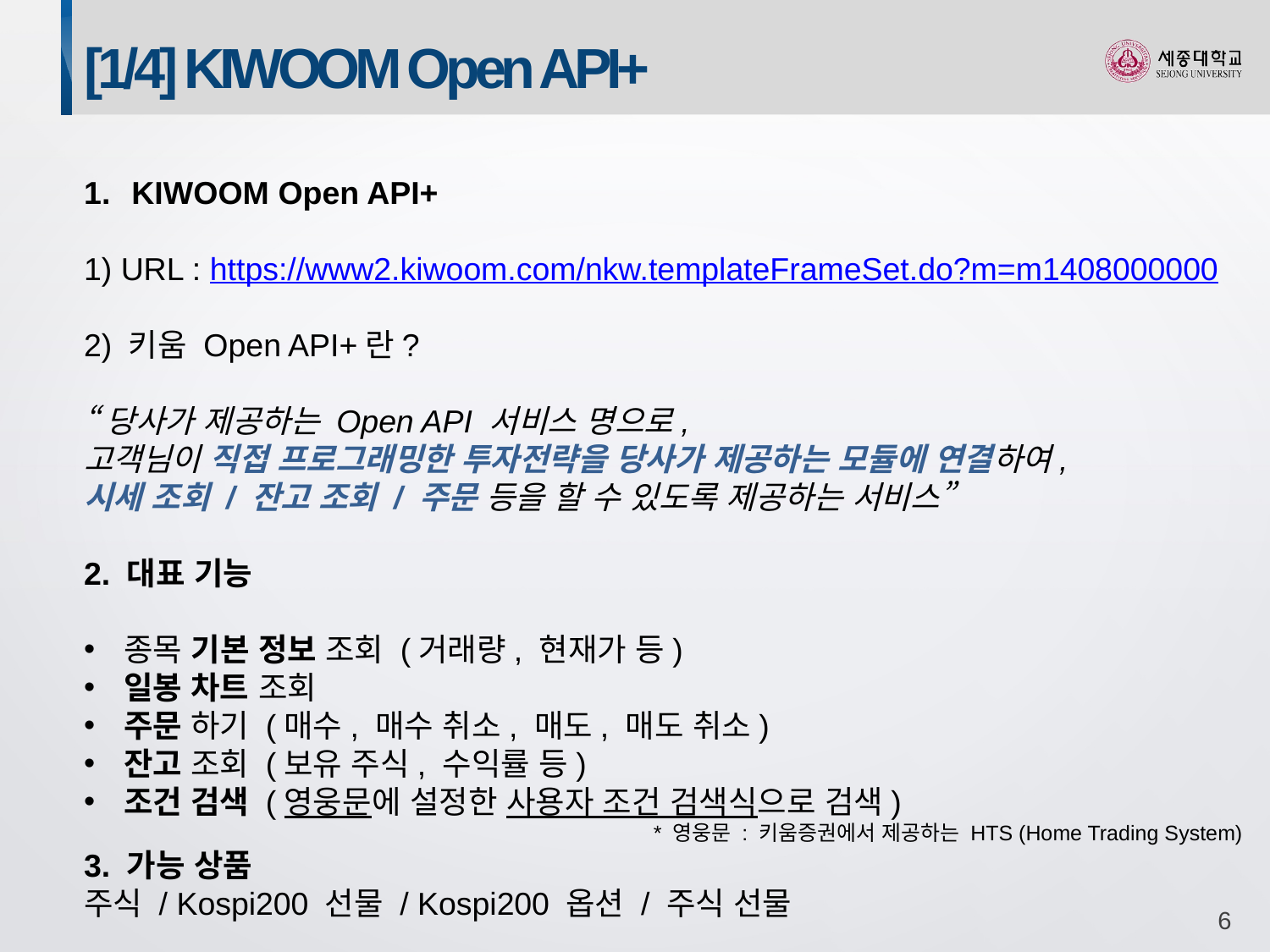

[1/4] KIWOOM Open API+
KIWOOM Open API+

1) URL : https://www2.kiwoom.com/nkw.templateFrameSet.do?m=m1408000000

2) 키움 Open API+란?

“당사가 제공하는 Open API 서비스 명으로,
고객님이 직접 프로그래밍한 투자전략을 당사가 제공하는 모듈에 연결하여,
시세 조회 / 잔고 조회 / 주문 등을 할 수 있도록 제공하는 서비스”

2. 대표 기능

종목 기본 정보 조회 (거래량, 현재가 등)
일봉 차트 조회
주문 하기 (매수, 매수 취소, 매도, 매도 취소)
잔고 조회 (보유 주식, 수익률 등)
조건 검색 (영웅문에 설정한 사용자 조건 검색식으로 검색)
* 영웅문 : 키움증권에서 제공하는 HTS (Home Trading System)
3. 가능 상품
주식 / Kospi200 선물 / Kospi200 옵션 / 주식 선물